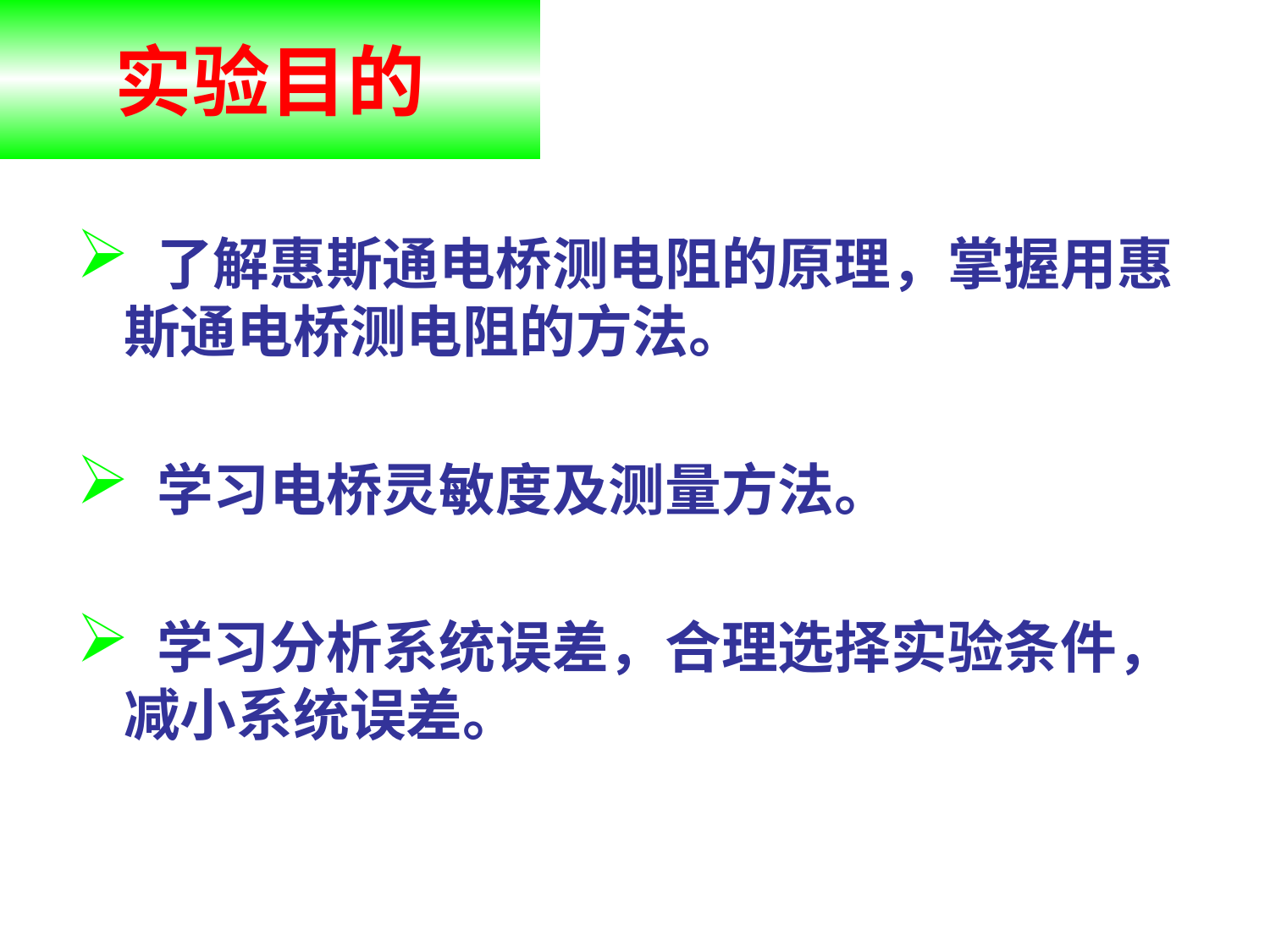

# 实验目的
 了解惠斯通电桥测电阻的原理，掌握用惠斯通电桥测电阻的方法。

 学习电桥灵敏度及测量方法。

 学习分析系统误差，合理选择实验条件，  减小系统误差。